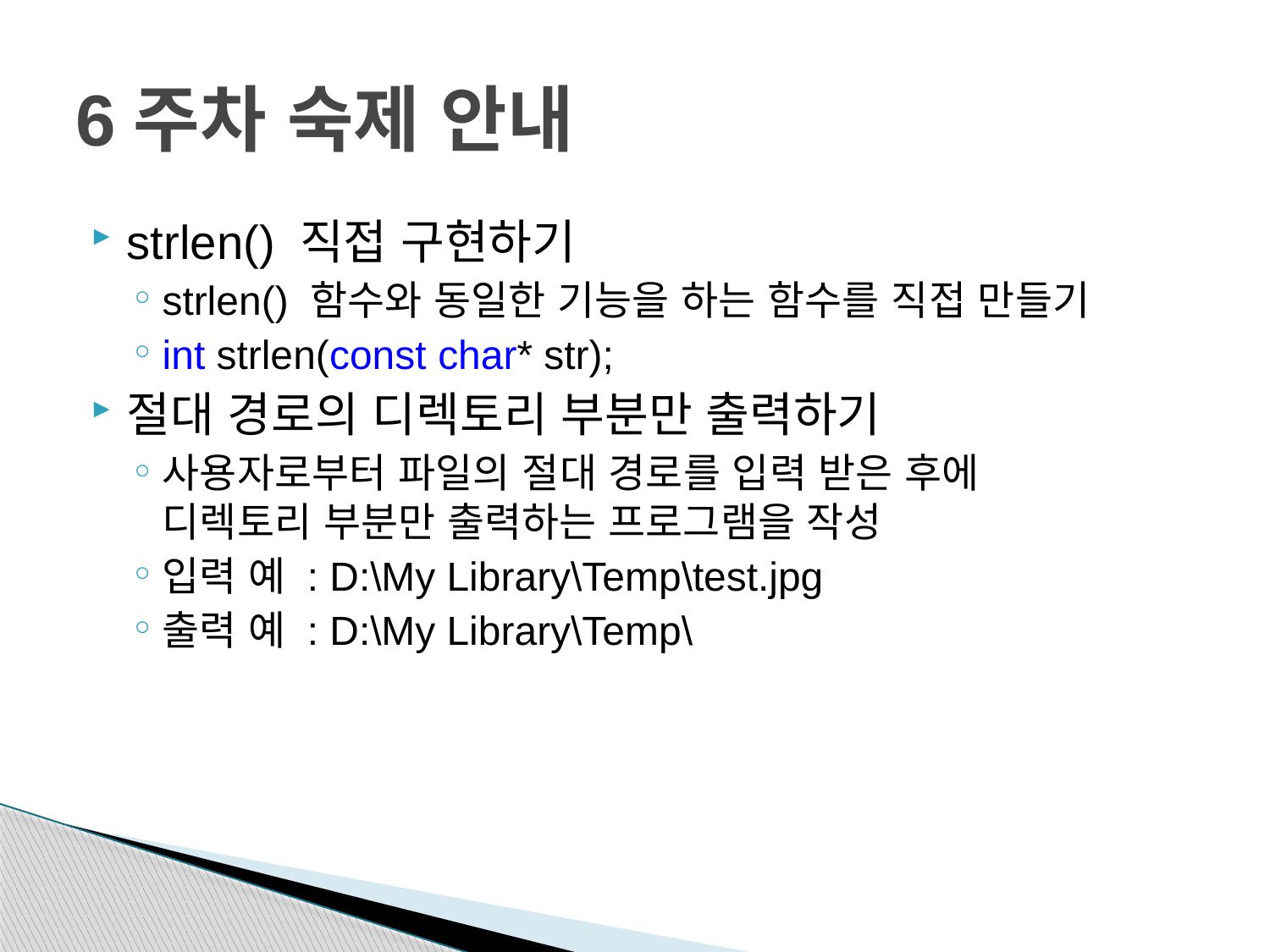

# 6주차 숙제 안내
strlen() 직접 구현하기
strlen() 함수와 동일한 기능을 하는 함수를 직접 만들기
int strlen(const char* str);
절대 경로의 디렉토리 부분만 출력하기
사용자로부터 파일의 절대 경로를 입력 받은 후에
디렉토리 부분만 출력하는 프로그램을 작성
입력 예 : D:\My Library\Temp\test.jpg
출력 예 : D:\My Library\Temp\